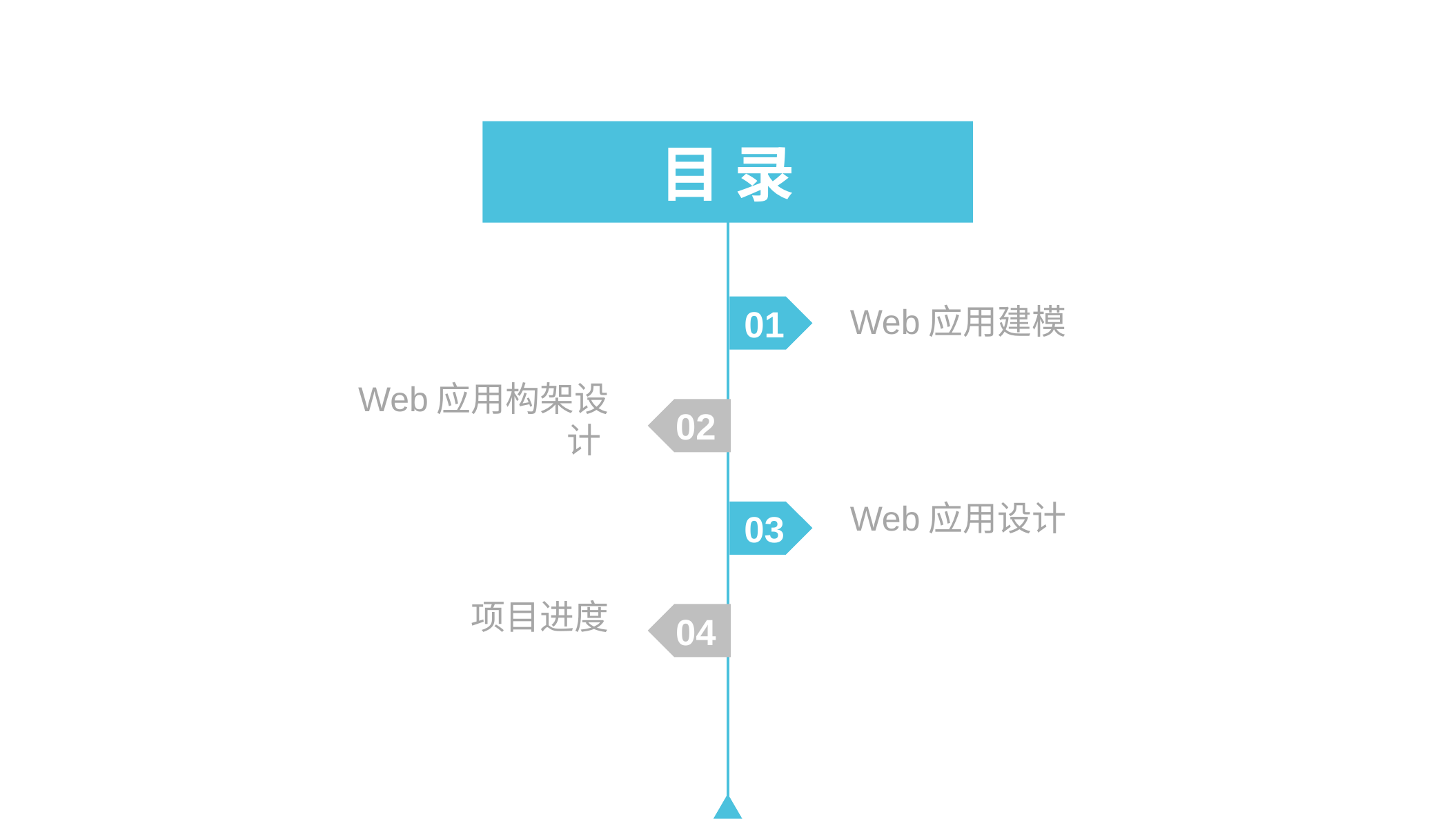

目 录
01
Web应用建模

Web应用构架设计
02
Web应用设计
03
项目进度

04